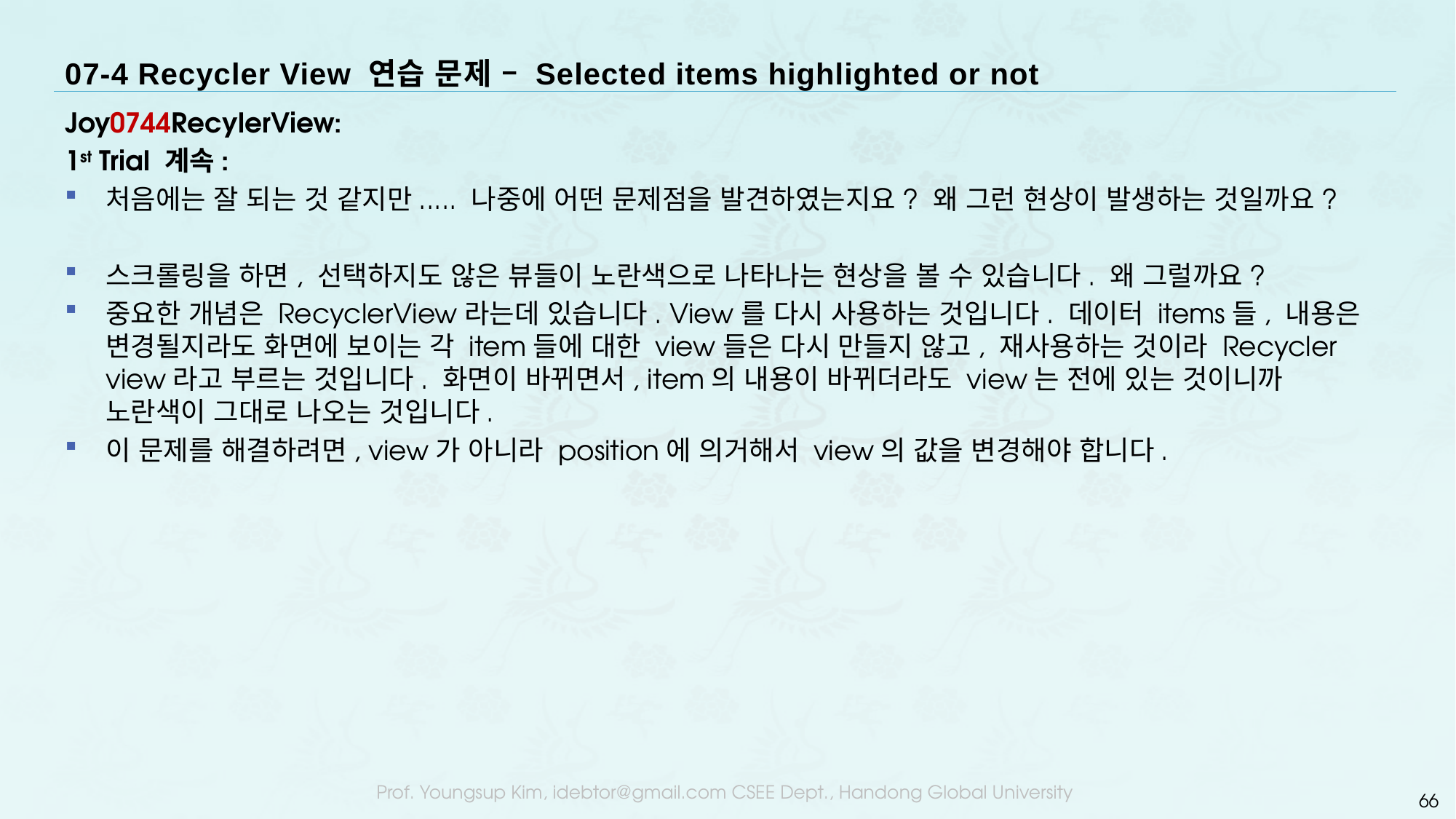

# 07-4 Recycler View 연습 문제 – Selected items highlighted or not
Joy0744RecylerView:
1st Trial 계속:
처음에는 잘 되는 것 같지만..... 나중에 어떤 문제점을 발견하였는지요? 왜 그런 현상이 발생하는 것일까요?

스크롤링을 하면, 선택하지도 않은 뷰들이 노란색으로 나타나는 현상을 볼 수 있습니다. 왜 그럴까요?
중요한 개념은 RecyclerView라는데 있습니다. View를 다시 사용하는 것입니다. 데이터 items들, 내용은 변경될지라도 화면에 보이는 각 item들에 대한 view들은 다시 만들지 않고, 재사용하는 것이라 Recycler view라고 부르는 것입니다. 화면이 바뀌면서, item의 내용이 바뀌더라도 view는 전에 있는 것이니까 노란색이 그대로 나오는 것입니다.
이 문제를 해결하려면, view가 아니라 position에 의거해서 view의 값을 변경해야 합니다.

66